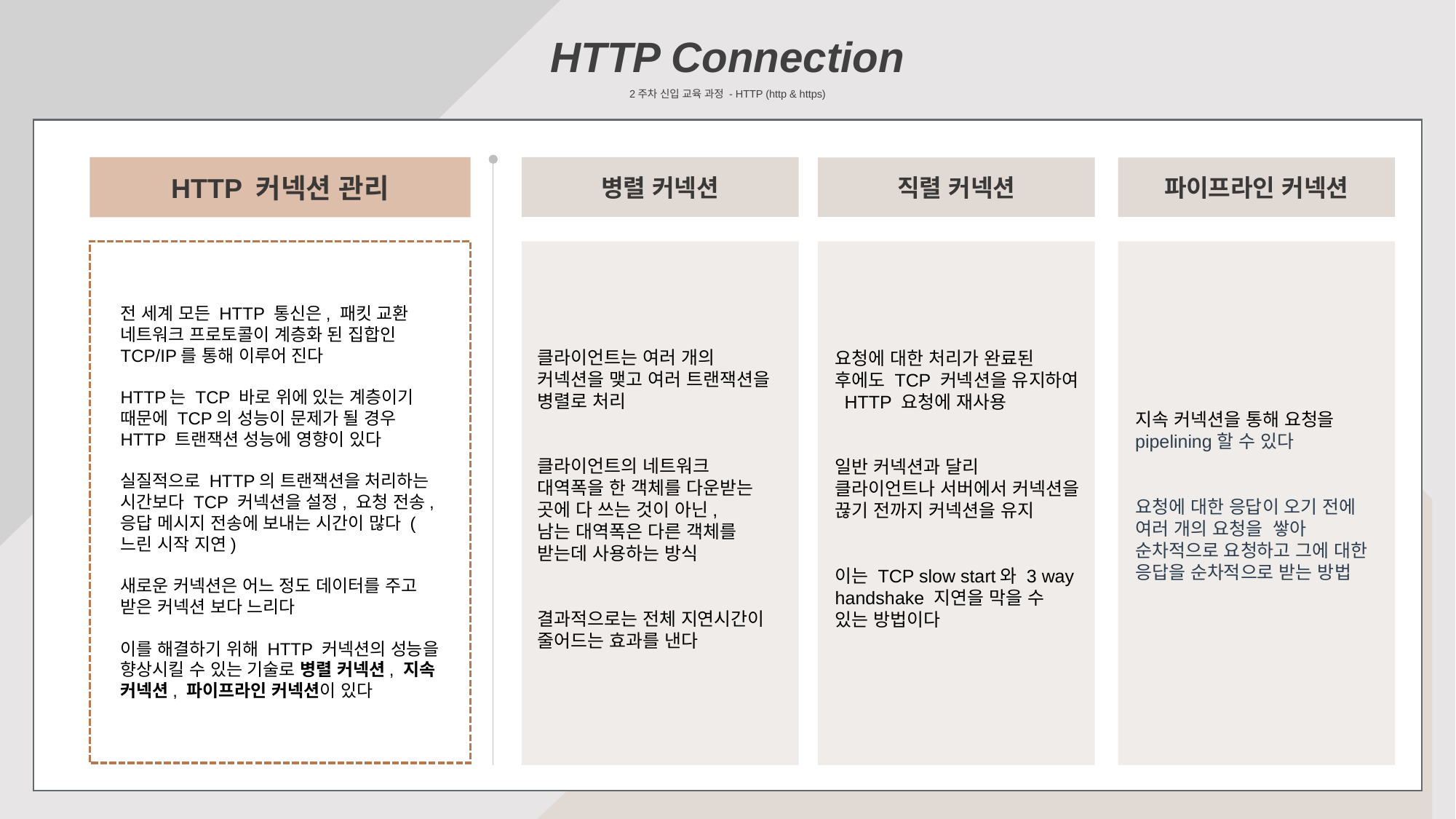

HTTP Connection
2주차 신입 교육 과정 - HTTP (http & https)

병렬 커넥션
HTTP 커넥션 관리
직렬 커넥션
파이프라인 커넥션

전 세계 모든 HTTP 통신은, 패킷 교환 네트워크 프로토콜이 계층화 된 집합인 TCP/IP를 통해 이루어 진다

HTTP는 TCP 바로 위에 있는 계층이기 때문에 TCP의 성능이 문제가 될 경우 HTTP 트랜잭션 성능에 영향이 있다

실질적으로 HTTP의 트랜잭션을 처리하는 시간보다 TCP 커넥션을 설정, 요청 전송, 응답 메시지 전송에 보내는 시간이 많다 (느린 시작 지연)

새로운 커넥션은 어느 정도 데이터를 주고 받은 커넥션 보다 느리다

이를 해결하기 위해 HTTP 커넥션의 성능을 향상시킬 수 있는 기술로 병렬 커넥션, 지속 커넥션, 파이프라인 커넥션이 있다

클라이언트는 여러 개의
커넥션을 맺고 여러 트랜잭션을 병렬로 처리

클라이언트의 네트워크
대역폭을 한 객체를 다운받는 곳에 다 쓰는 것이 아닌,
남는 대역폭은 다른 객체를 받는데 사용하는 방식

결과적으로는 전체 지연시간이 줄어드는 효과를 낸다
요청에 대한 처리가 완료된 후에도 TCP 커넥션을 유지하여  HTTP 요청에 재사용

일반 커넥션과 달리 클라이언트나 서버에서 커넥션을 끊기 전까지 커넥션을 유지

이는 TCP slow start와 3 way handshake 지연을 막을 수 있는 방법이다
지속 커넥션을 통해 요청을 pipelining할 수 있다

요청에 대한 응답이 오기 전에 여러 개의 요청을  쌓아 순차적으로 요청하고 그에 대한 응답을 순차적으로 받는 방법